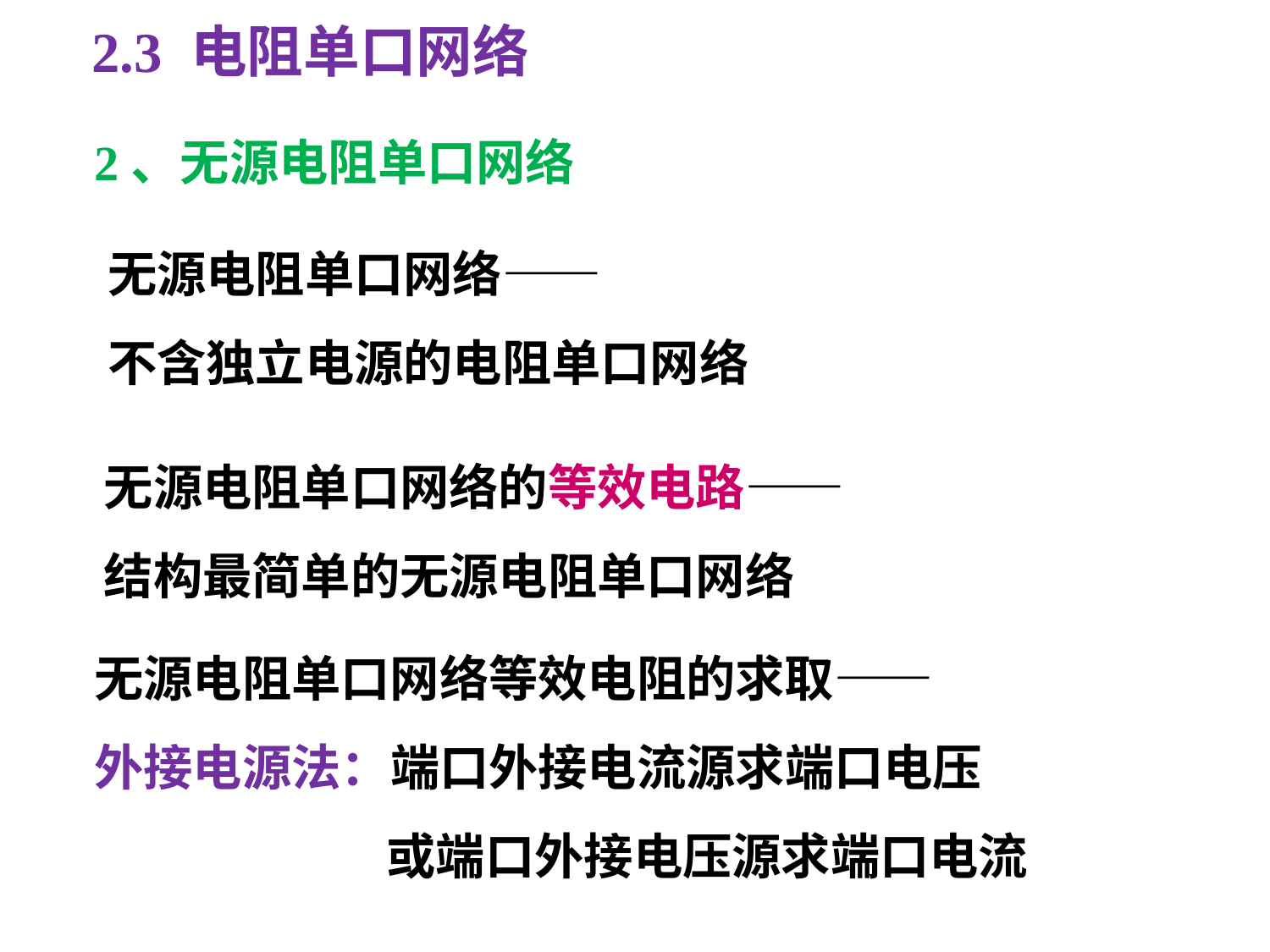

2.3 电阻单口网络
2、无源电阻单口网络
无源电阻单口网络——
不含独立电源的电阻单口网络
无源电阻单口网络的等效电路——
结构最简单的无源电阻单口网络
无源电阻单口网络等效电阻的求取——
外接电源法：端口外接电流源求端口电压
                         或端口外接电压源求端口电流